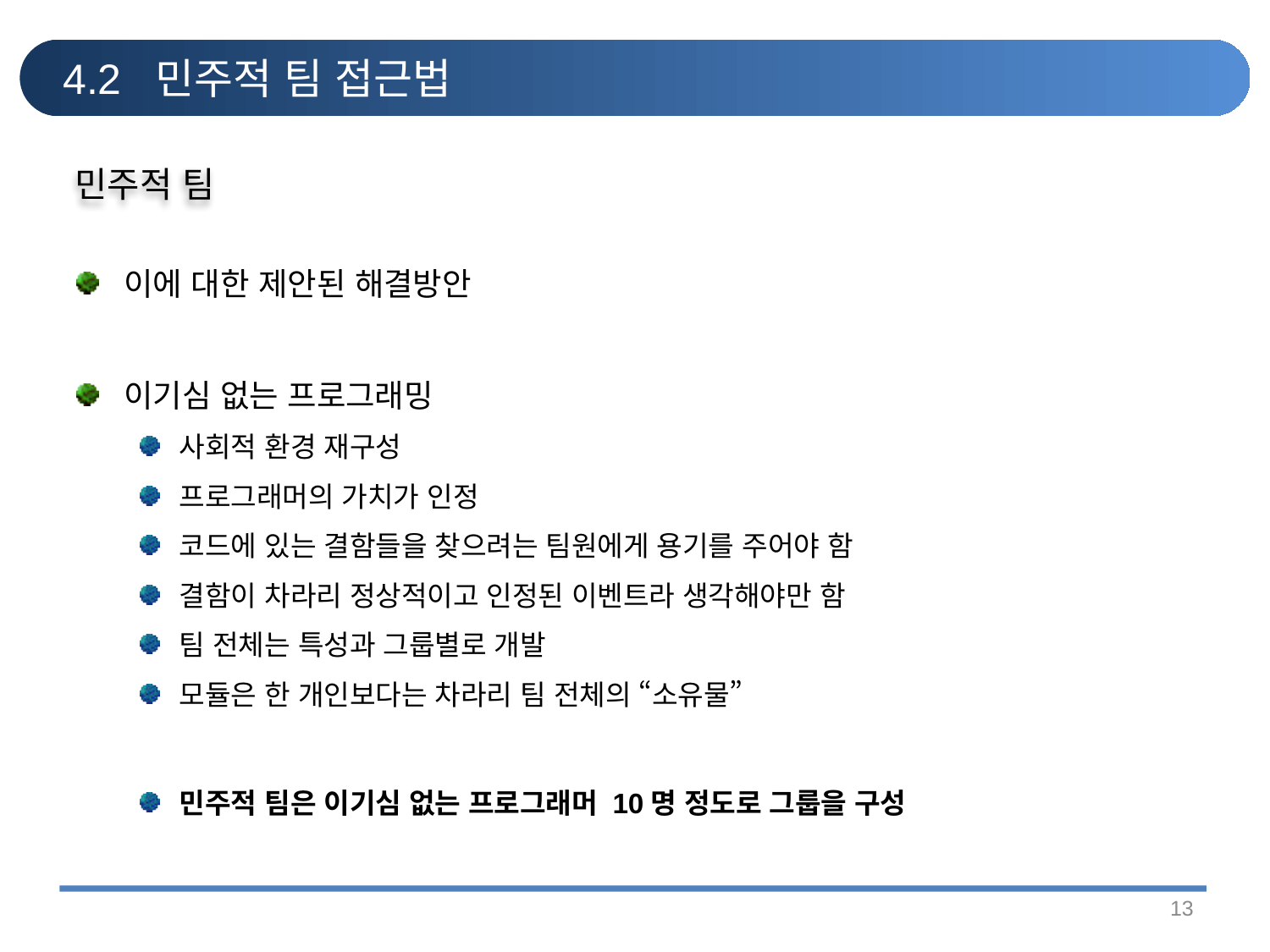

# 4.2  민주적 팀 접근법
민주적 팀
이에 대한 제안된 해결방안

이기심 없는 프로그래밍
사회적 환경 재구성
프로그래머의 가치가 인정
코드에 있는 결함들을 찾으려는 팀원에게 용기를 주어야 함
결함이 차라리 정상적이고 인정된 이벤트라 생각해야만 함
팀 전체는 특성과 그룹별로 개발
모듈은 한 개인보다는 차라리 팀 전체의 “소유물”

민주적 팀은 이기심 없는 프로그래머 10명 정도로 그룹을 구성
13